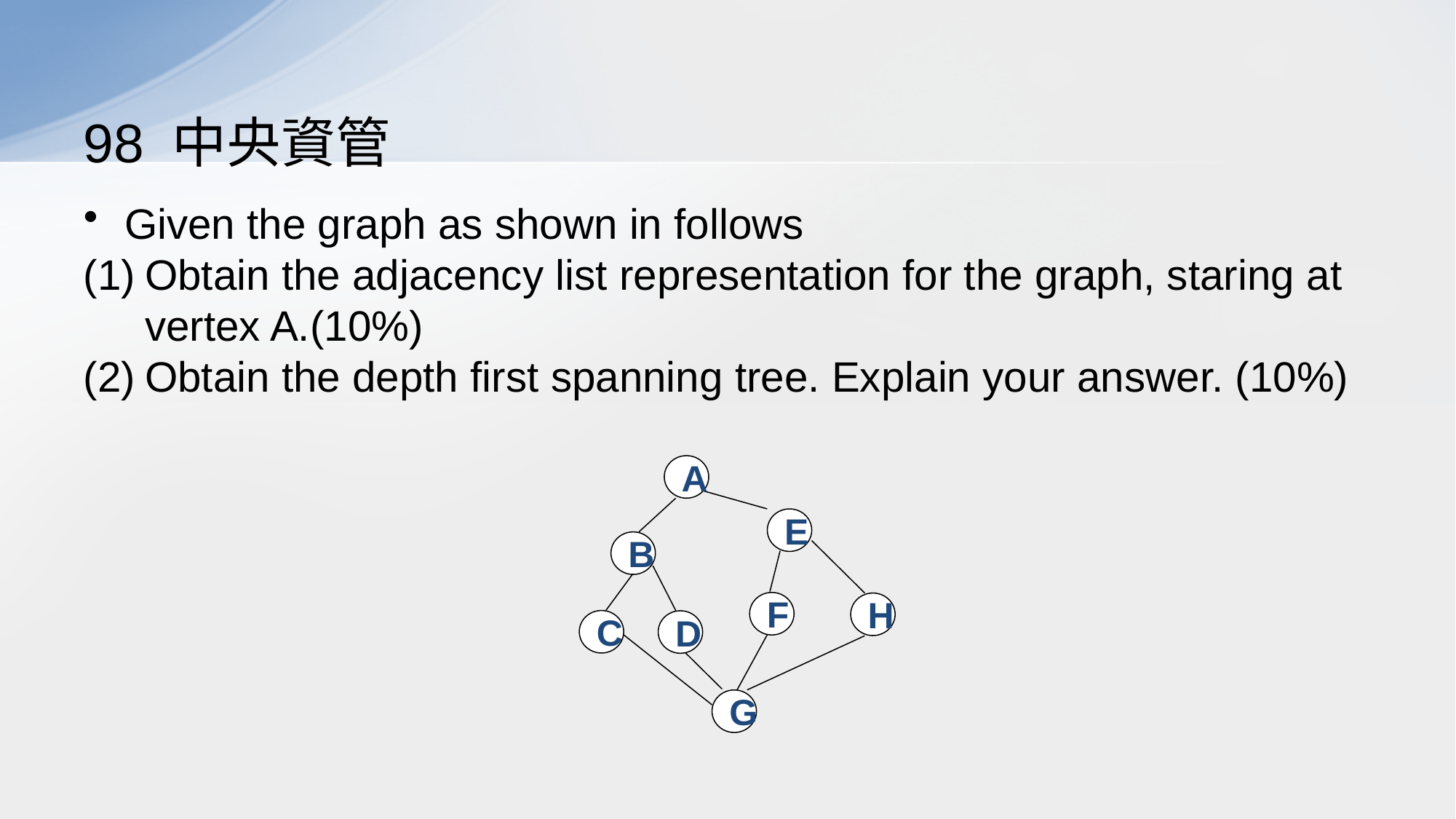

# 98 中央資管
Given the graph as shown in follows
Obtain the adjacency list representation for the graph, staring at vertex A.(10%)
Obtain the depth first spanning tree. Explain your answer. (10%)
A

E
B

F
H
C
D

G